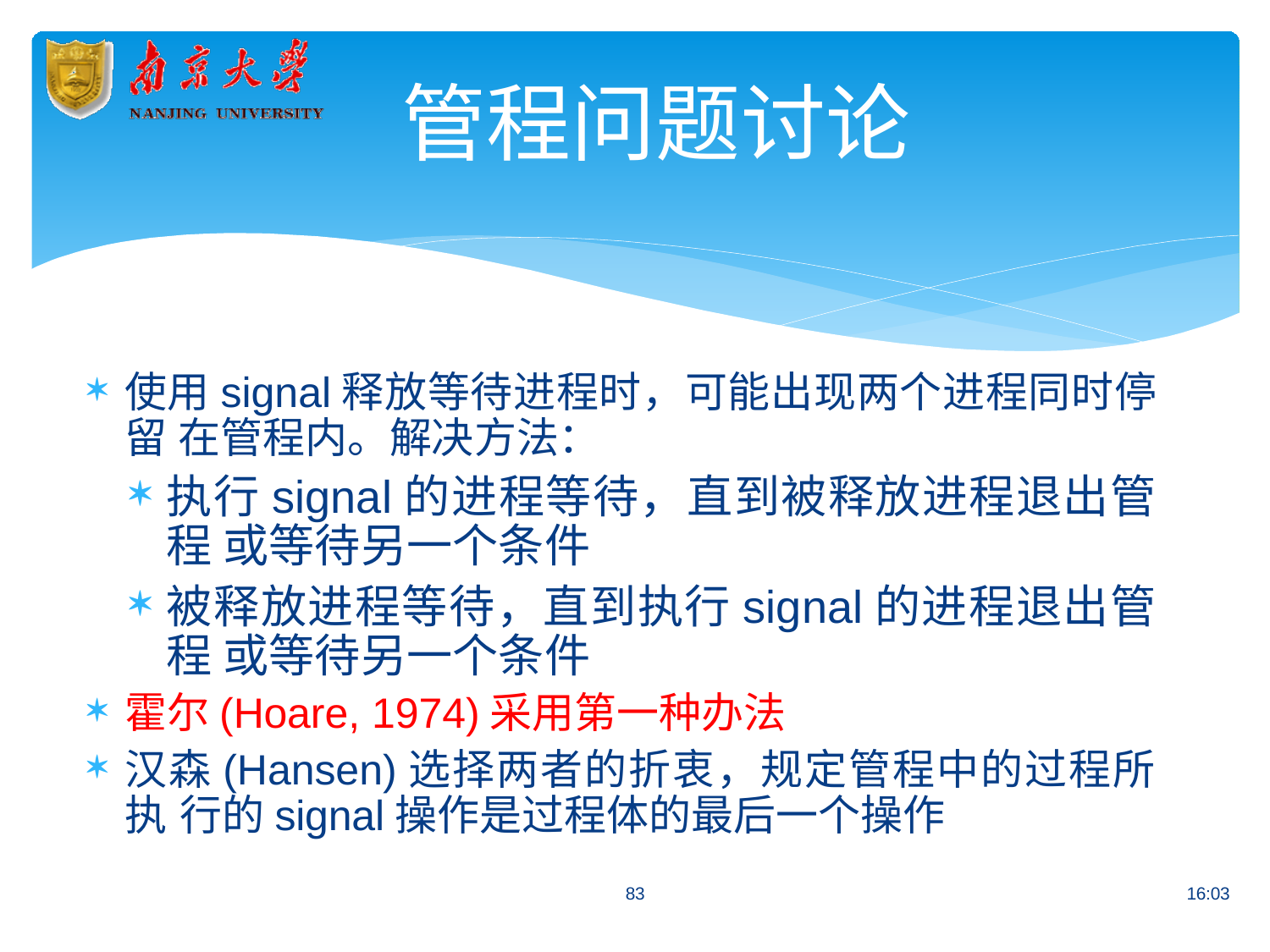

# 管程问题讨论

使用signal释放等待进程时，可能出现两个进程同时停留 在管程内。解决方法：
执行signal的进程等待，直到被释放进程退出管程 或等待另一个条件
被释放进程等待，直到执行signal的进程退出管程 或等待另一个条件
霍尔(Hoare, 1974)采用第一种办法
汉森(Hansen)选择两者的折衷，规定管程中的过程所执 行的signal操作是过程体的最后一个操作
83
16:03